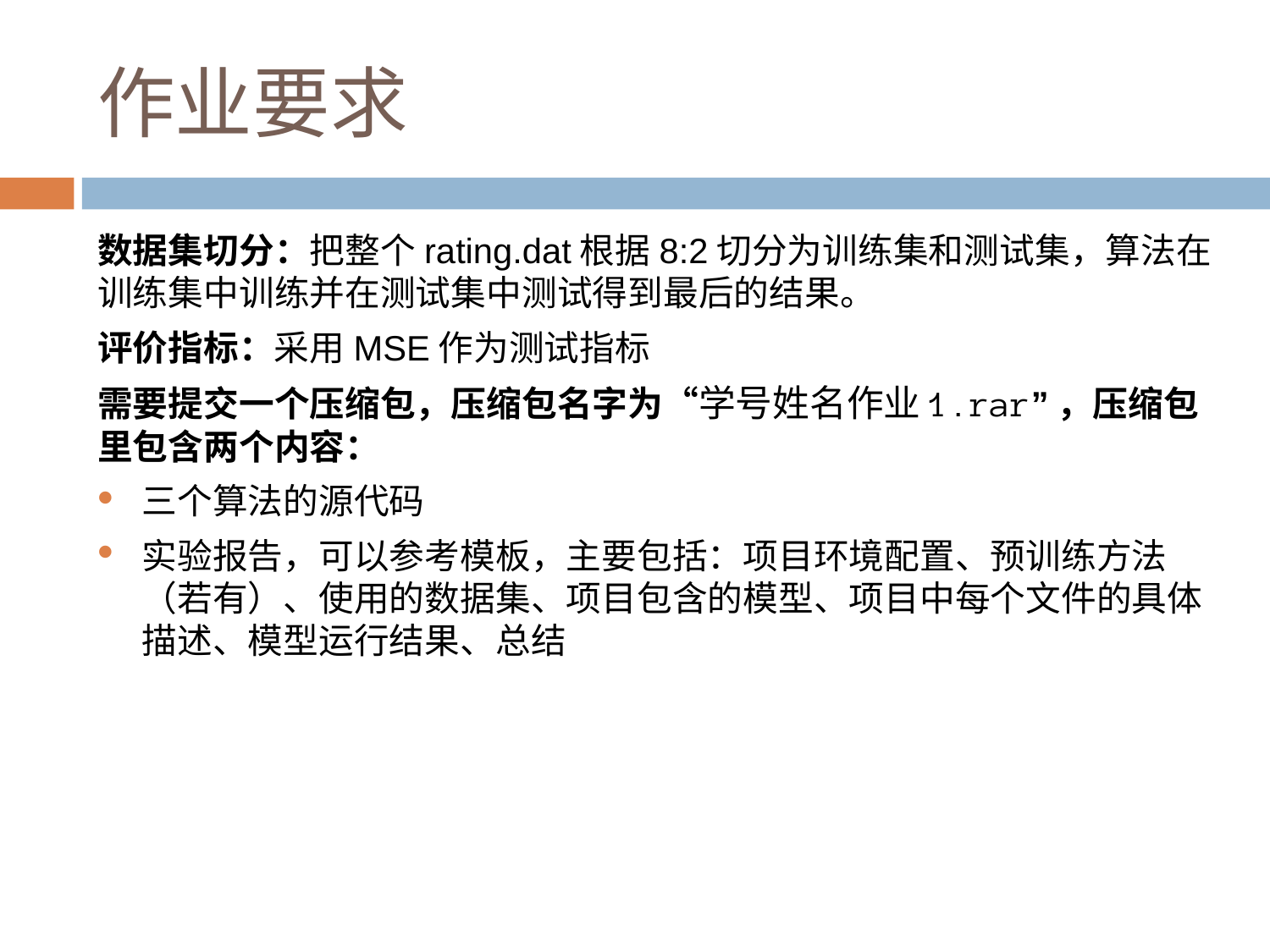

作业要求
数据集切分：把整个rating.dat根据8:2切分为训练集和测试集，算法在训练集中训练并在测试集中测试得到最后的结果。
评价指标：采用MSE作为测试指标
需要提交一个压缩包，压缩包名字为“学号姓名作业1.rar”，压缩包里包含两个内容：
三个算法的源代码
实验报告，可以参考模板，主要包括：项目环境配置、预训练方法（若有）、使用的数据集、项目包含的模型、项目中每个文件的具体描述、模型运行结果、总结